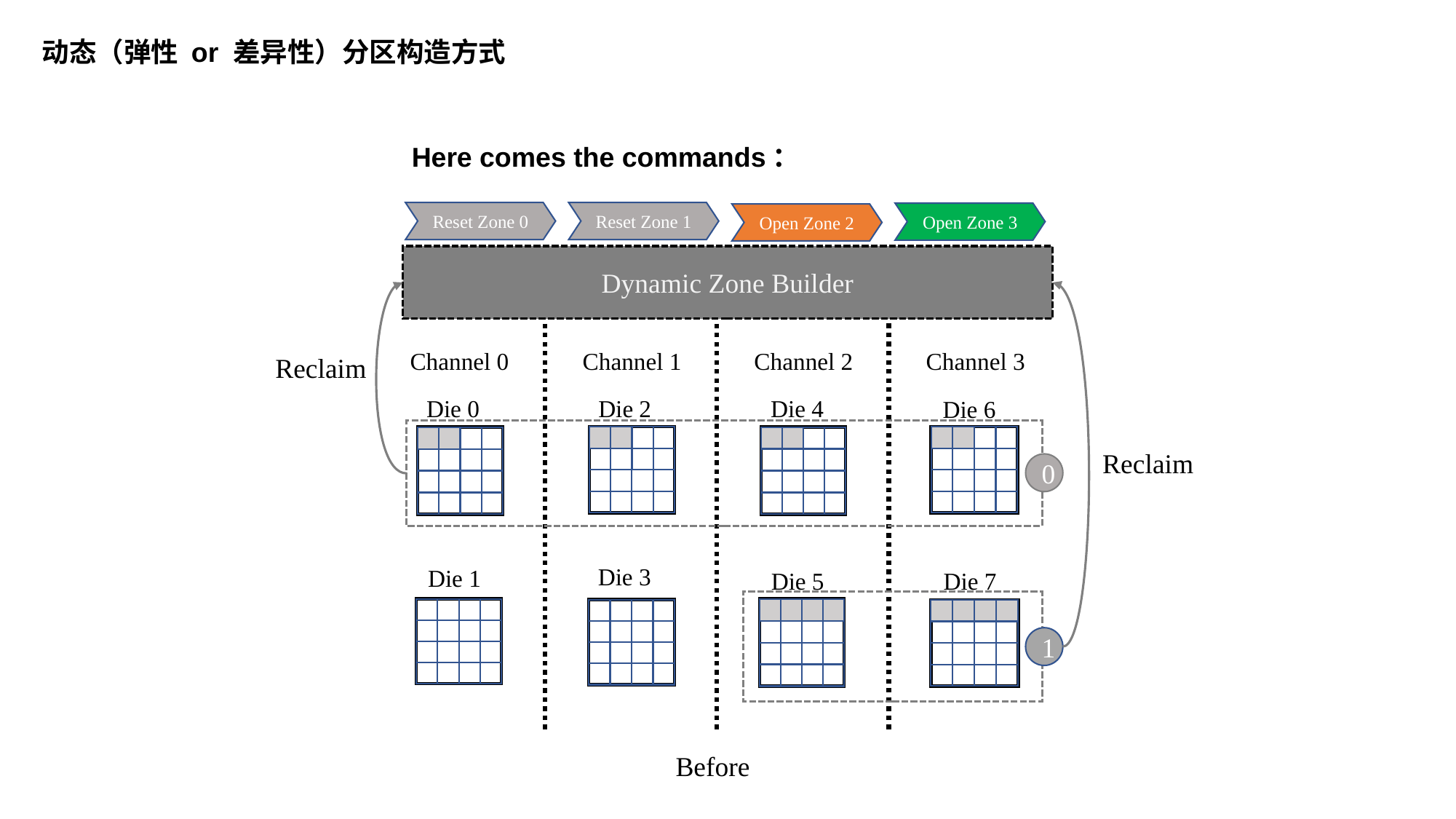

动态（弹性 or 差异性）分区构造方式
Here comes the commands：
Reset Zone 1
Reset Zone 0
Open Zone 3
Open Zone 2
Dynamic Zone Builder
Channel 0
Channel 2
Channel 3
Channel 1
Reclaim
Die 0
Die 4
Die 2
Die 6

Reclaim
0
Die 3
Die 1
Die 5
Die 7

1
Before